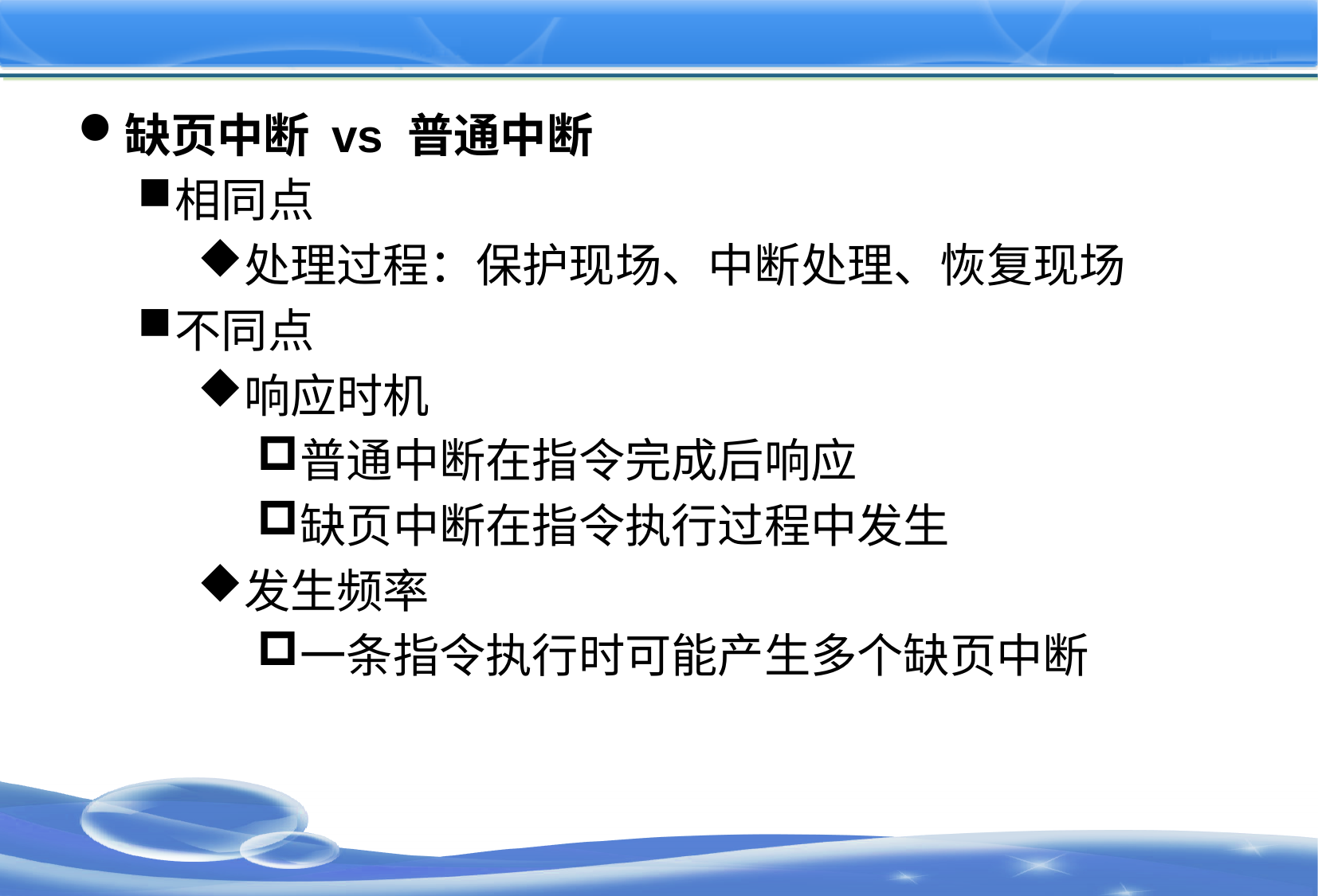

#
缺页中断 vs 普通中断
相同点
处理过程：保护现场、中断处理、恢复现场
不同点
响应时机
普通中断在指令完成后响应
缺页中断在指令执行过程中发生
发生频率
一条指令执行时可能产生多个缺页中断